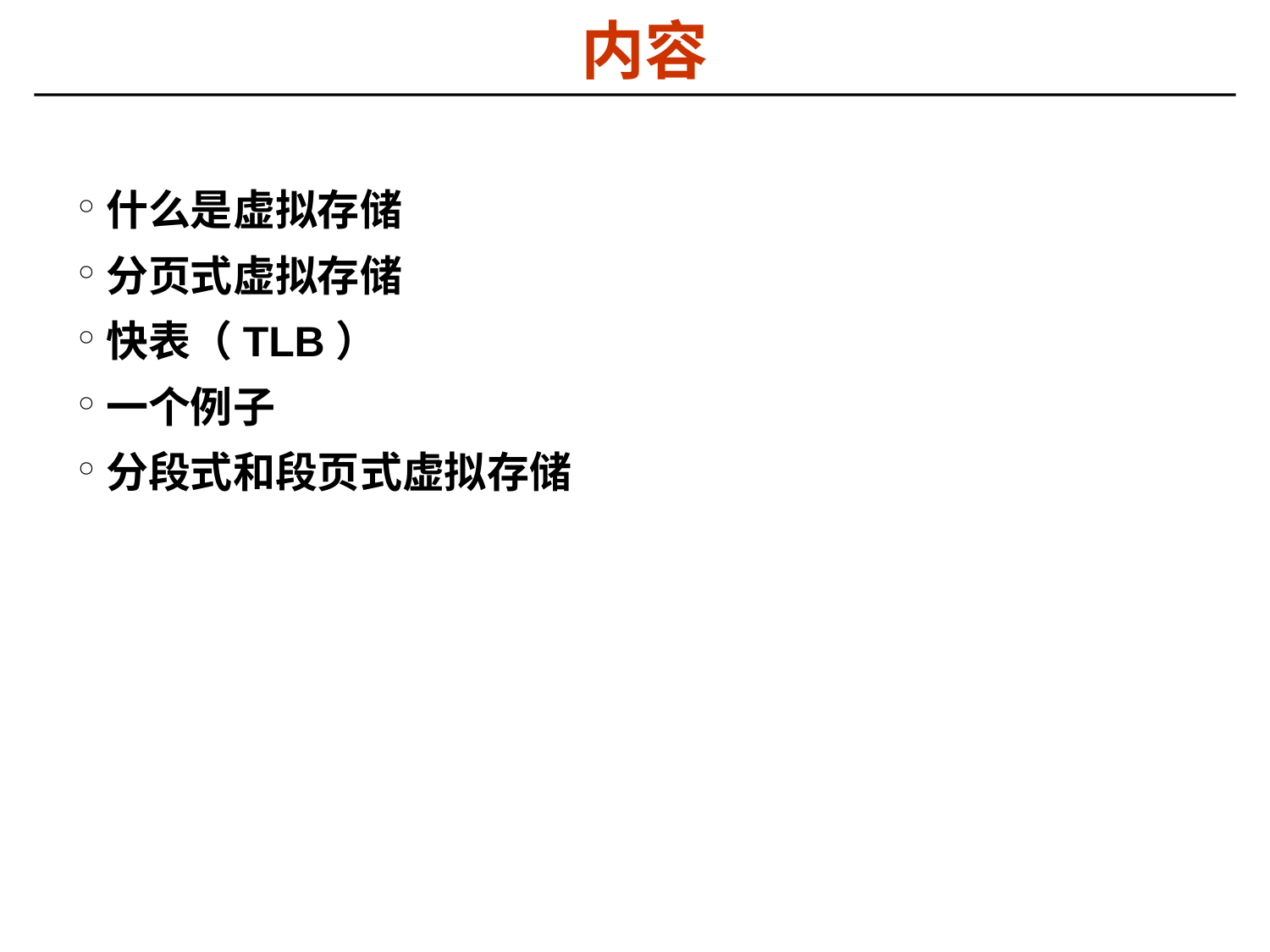

# 内容
什么是虚拟存储
分页式虚拟存储
快表（TLB）
一个例子
分段式和段页式虚拟存储